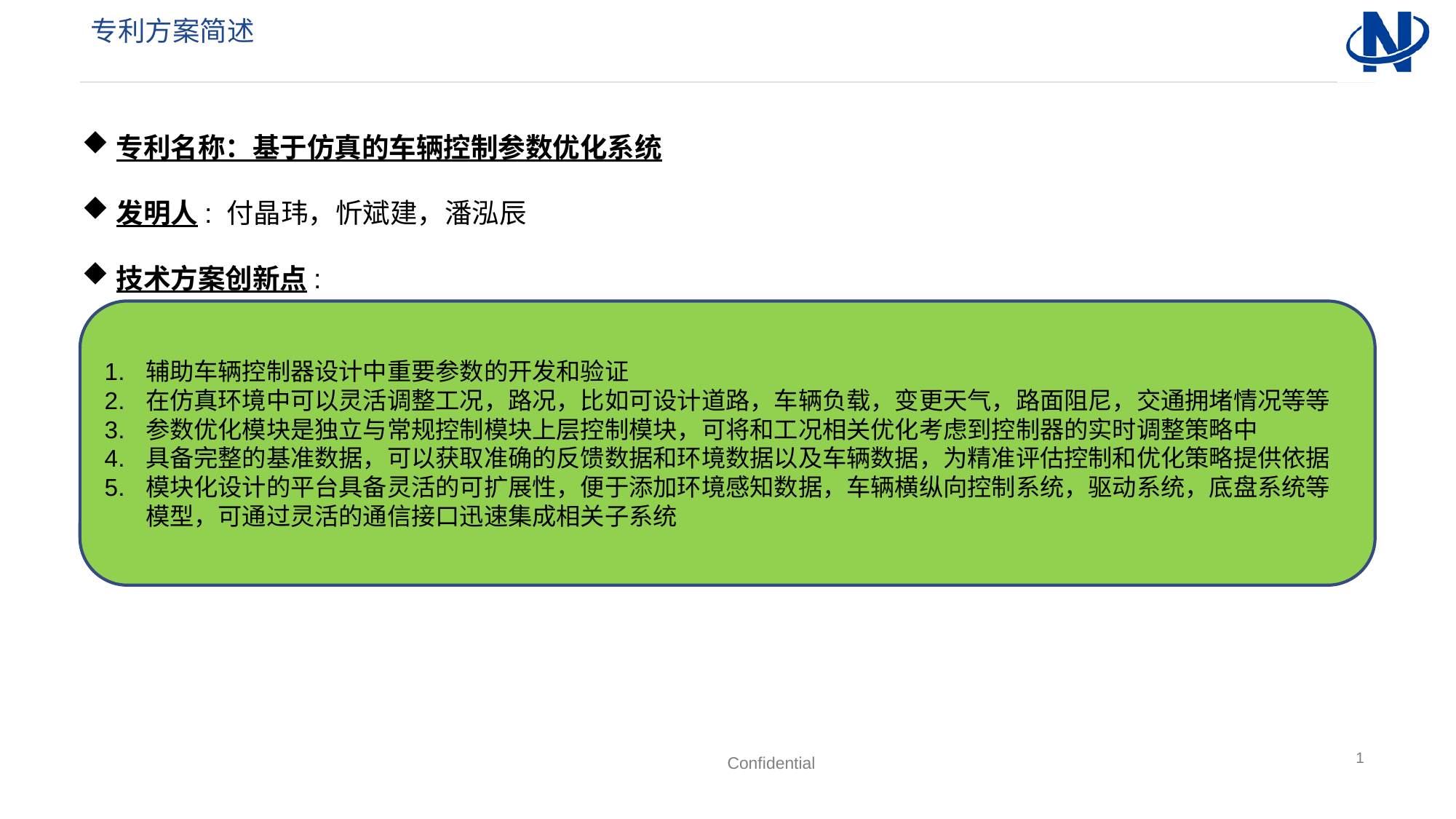

专利方案简述
专利名称：基于仿真的车辆控制参数优化系统

发明人: 付晶玮，忻斌建，潘泓辰

技术方案创新点:
辅助车辆控制器设计中重要参数的开发和验证
在仿真环境中可以灵活调整工况，路况，比如可设计道路，车辆负载，变更天气，路面阻尼，交通拥堵情况等等
参数优化模块是独立与常规控制模块上层控制模块，可将和工况相关优化考虑到控制器的实时调整策略中
具备完整的基准数据，可以获取准确的反馈数据和环境数据以及车辆数据，为精准评估控制和优化策略提供依据
模块化设计的平台具备灵活的可扩展性，便于添加环境感知数据，车辆横纵向控制系统，驱动系统，底盘系统等模型，可通过灵活的通信接口迅速集成相关子系统
1